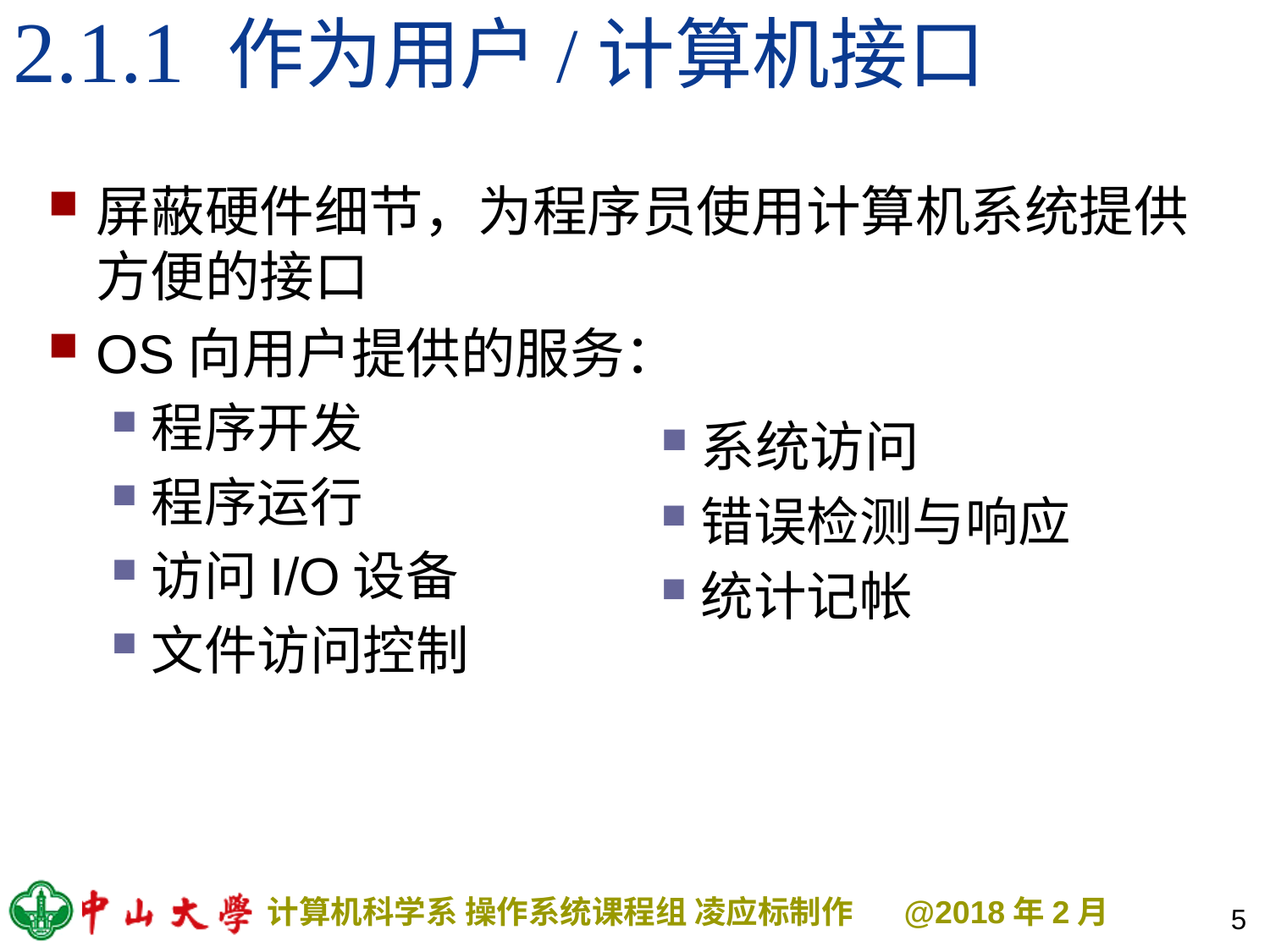

# 2.1.1 作为用户/计算机接口
屏蔽硬件细节，为程序员使用计算机系统提供方便的接口
OS向用户提供的服务：
程序开发
程序运行
访问I/O设备
文件访问控制

系统访问
错误检测与响应
统计记帐
5